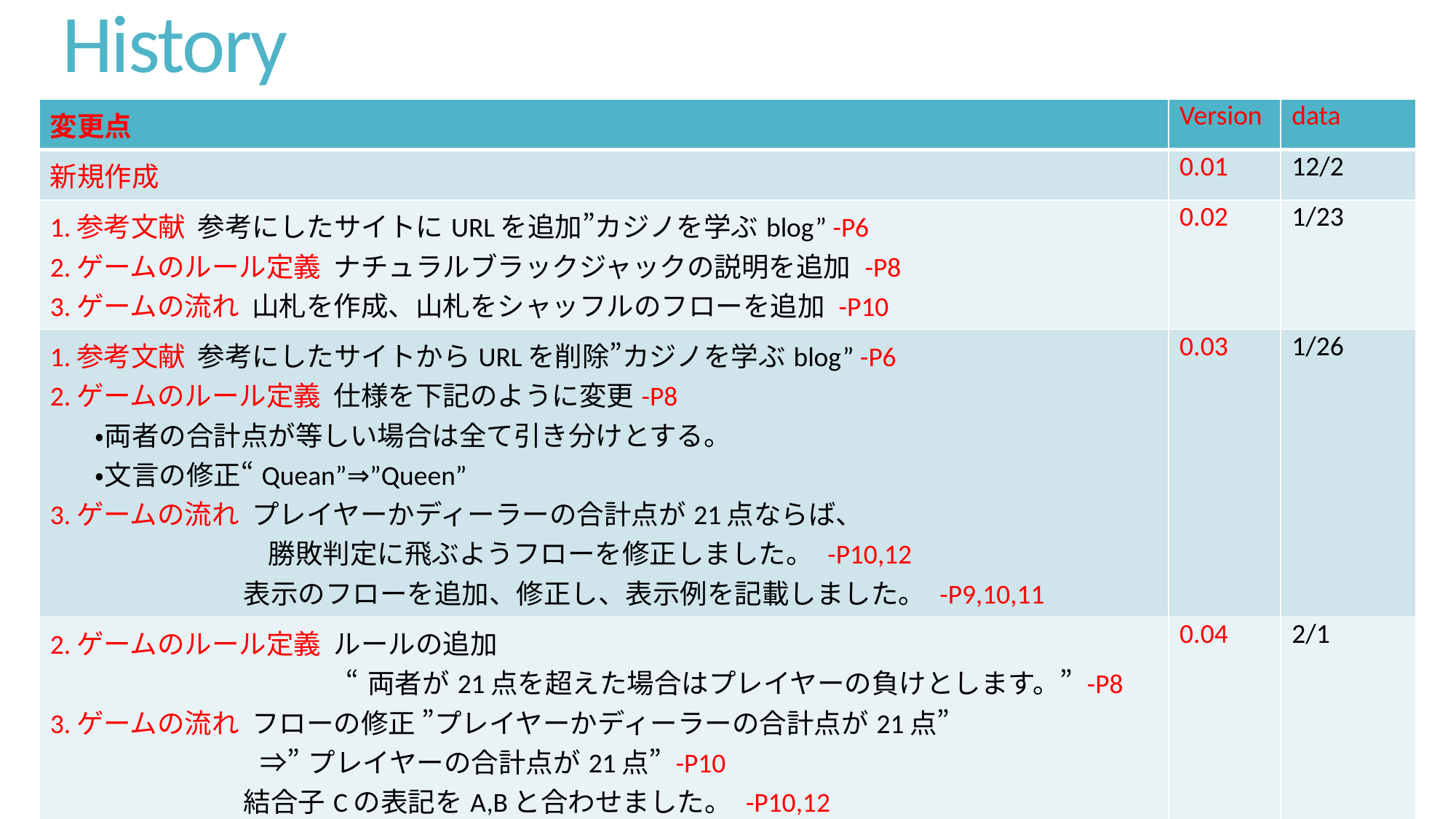

History
| 変更点 | Version | data |
| --- | --- | --- |
| 新規作成 | 0.01 | 12/2 |
| 1.参考文献 参考にしたサイトにURLを追加”カジノを学ぶblog” -P6 2.ゲームのルール定義 ナチュラルブラックジャックの説明を追加 -P8 3.ゲームの流れ 山札を作成、山札をシャッフルのフローを追加 -P10 | 0.02 | 1/23 |
| 1.参考文献 参考にしたサイトからURLを削除”カジノを学ぶblog” -P6 2.ゲームのルール定義 仕様を下記のように変更-P8 ・両者の合計点が等しい場合は全て引き分けとする。 ・文言の修正“Quean”⇒”Queen” 3.ゲームの流れ プレイヤーかディーラーの合計点が21点ならば、 勝敗判定に飛ぶようフローを修正しました。 -P10,12 表示のフローを追加、修正し、表示例を記載しました。 -P9,10,11 | 0.03 | 1/26 |
| 2.ゲームのルール定義 ルールの追加 “両者が21点を超えた場合はプレイヤーの負けとします。” -P8 3.ゲームの流れ フローの修正 ”プレイヤーかディーラーの合計点が21点” ⇒”プレイヤーの合計点が21点” -P10 結合子Cの表記をA,Bと合わせました。 -P10,12 | 0.04 | 2/1 |
| 3.ゲームの流れ プレイヤーの合計点が21点だったときのフローを変更 -P10 不要な文字の削除 -P11,12 | 0.05 | 2/3 |